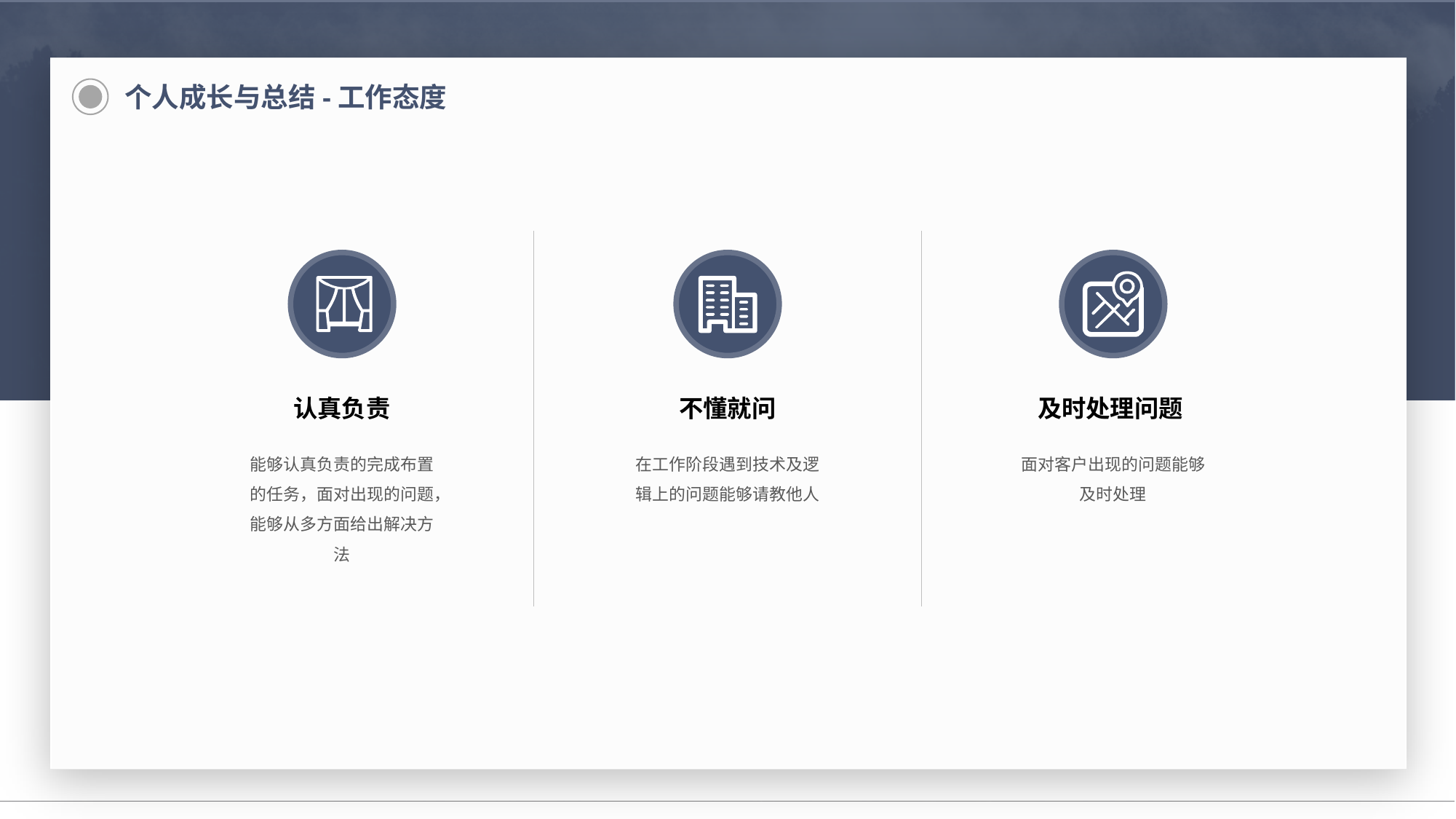

个人成长与总结-工作态度

认真负责
能够认真负责的完成布置的任务，面对出现的问题，能够从多方面给出解决方法

不懂就问
在工作阶段遇到技术及逻辑上的问题能够请教他人

及时处理问题
面对客户出现的问题能够及时处理